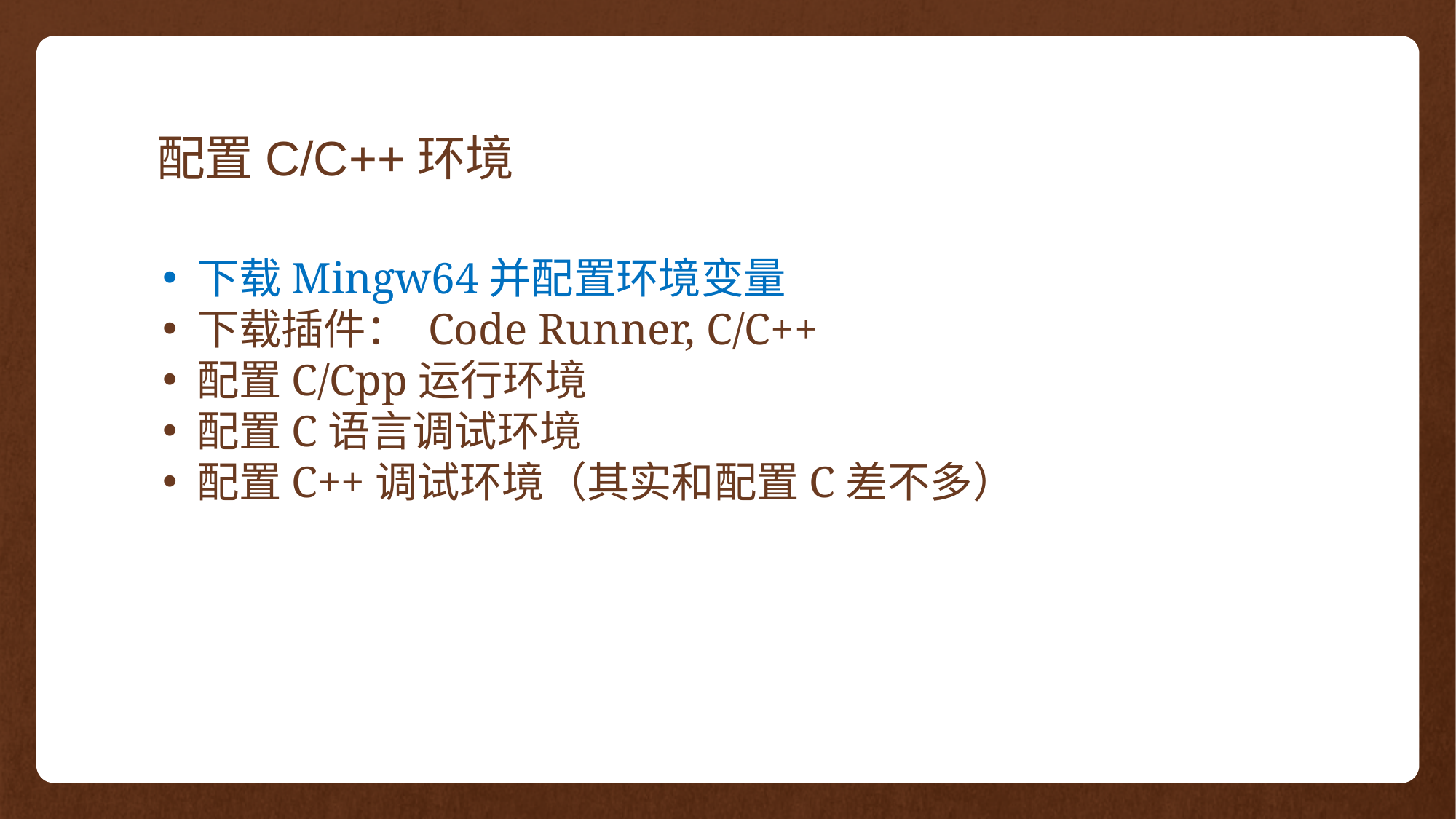

# 配置C/C++环境
下载Mingw64并配置环境变量
下载插件： Code Runner, C/C++
配置C/Cpp运行环境
配置C语言调试环境
配置C++调试环境（其实和配置C差不多）